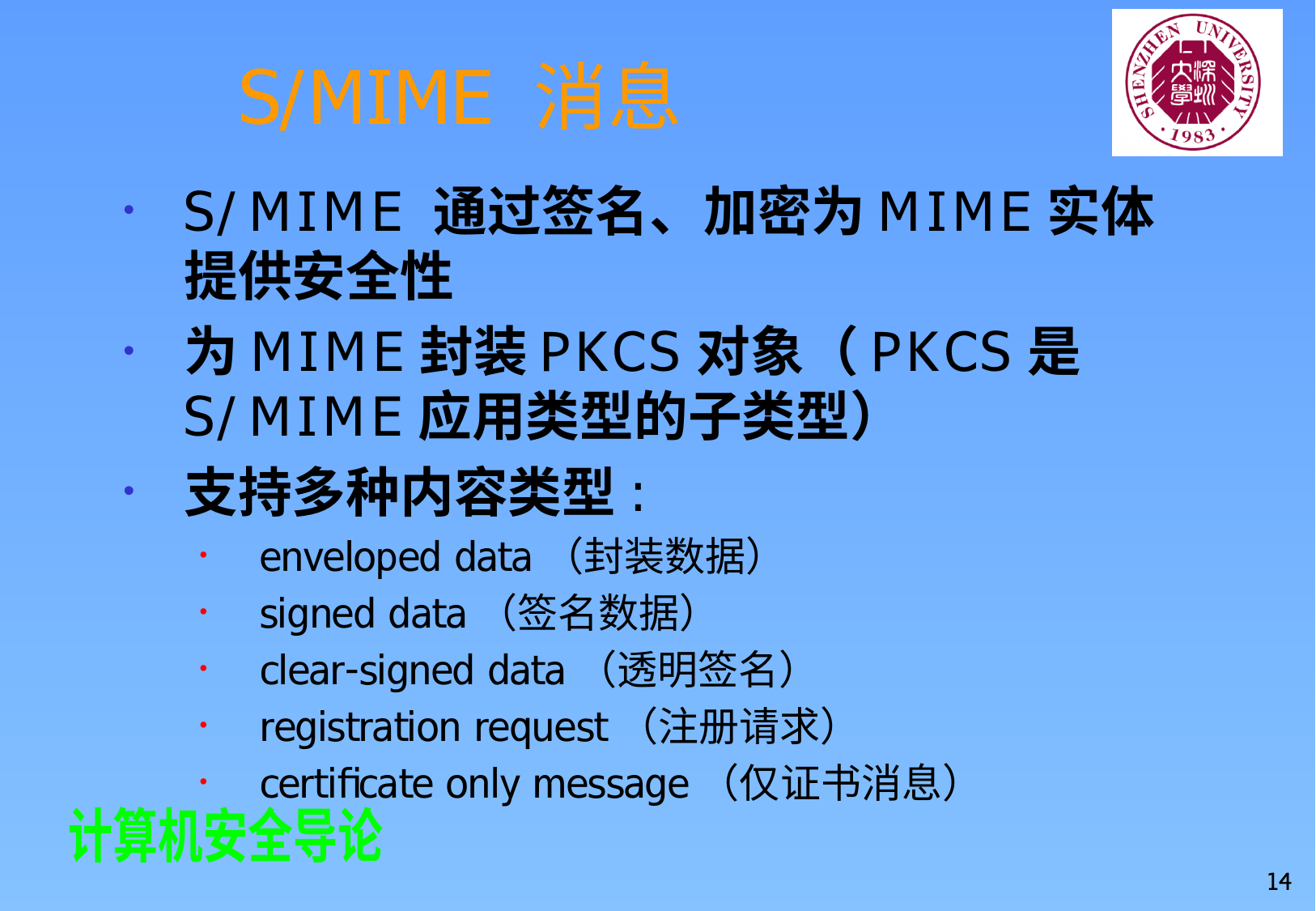

# S/MIME 消息
S/MIME 通过签名、加密为MIME实体提供安全性
为MIME封装PKCS对象（PKCS是S/MIME应用类型的子类型）
支持多种内容类型:
enveloped data（封装数据）
signed data（签名数据）
clear-signed data（透明签名）
registration request（注册请求）
certificate only message（仅证书消息）
14